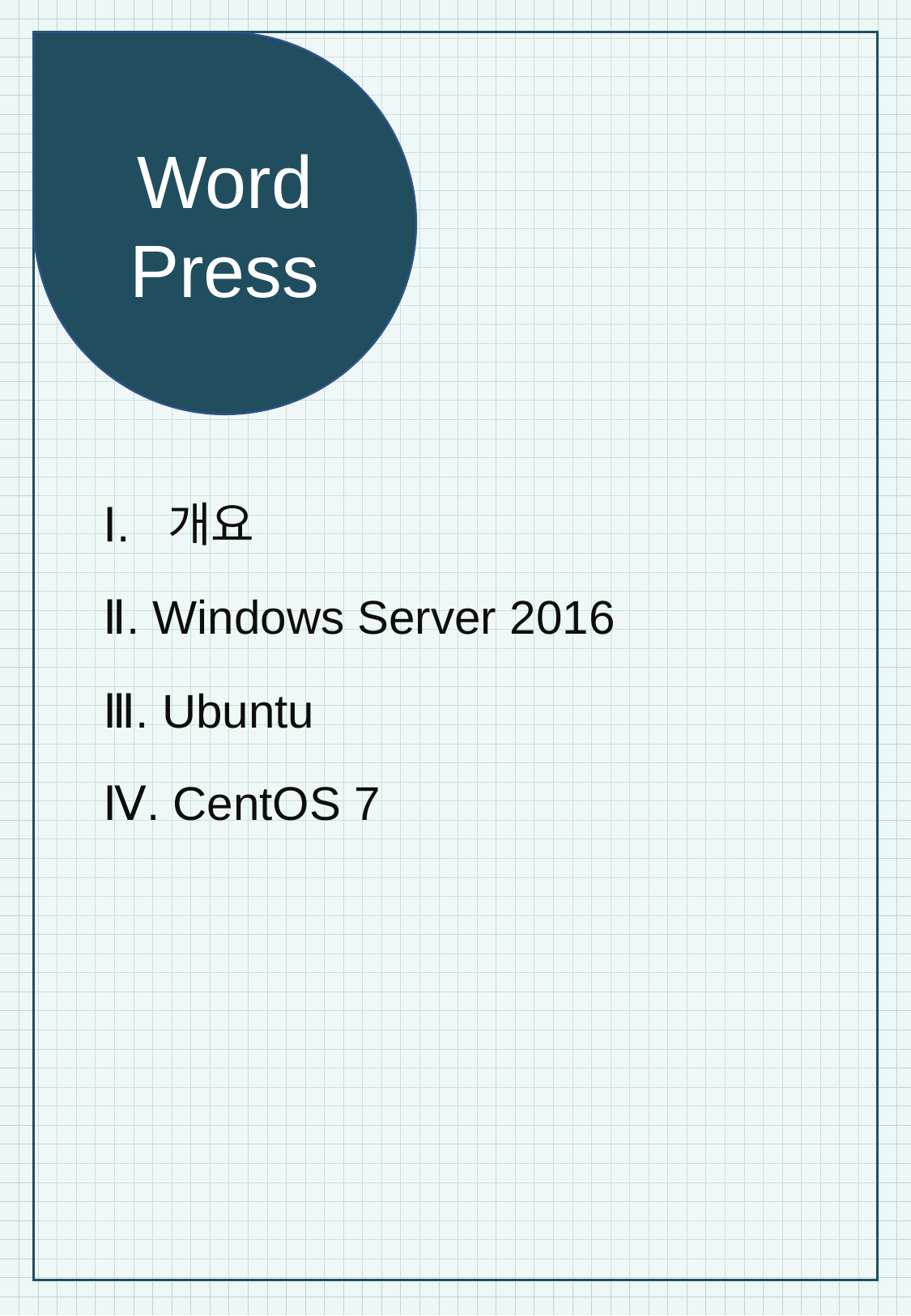

Word
Press

Ⅰ.  개요

Ⅱ. Windows Server 2016

Ⅲ. Ubuntu

Ⅳ. CentOS 7